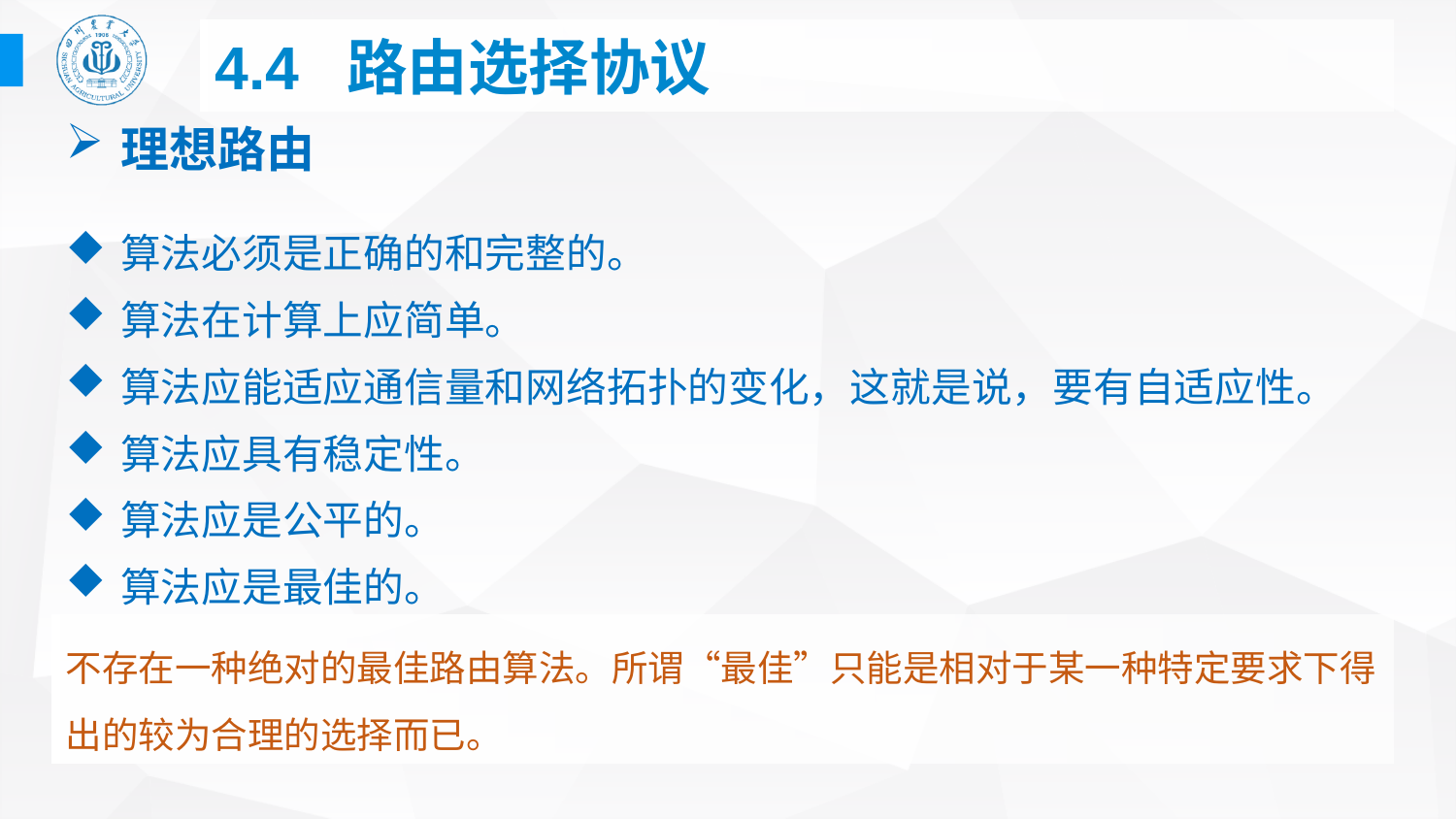

# 4.4  路由选择协议
理想路由
算法必须是正确的和完整的。
算法在计算上应简单。
算法应能适应通信量和网络拓扑的变化，这就是说，要有自适应性。
算法应具有稳定性。
算法应是公平的。
算法应是最佳的。
不存在一种绝对的最佳路由算法。所谓“最佳”只能是相对于某一种特定要求下得出的较为合理的选择而已。